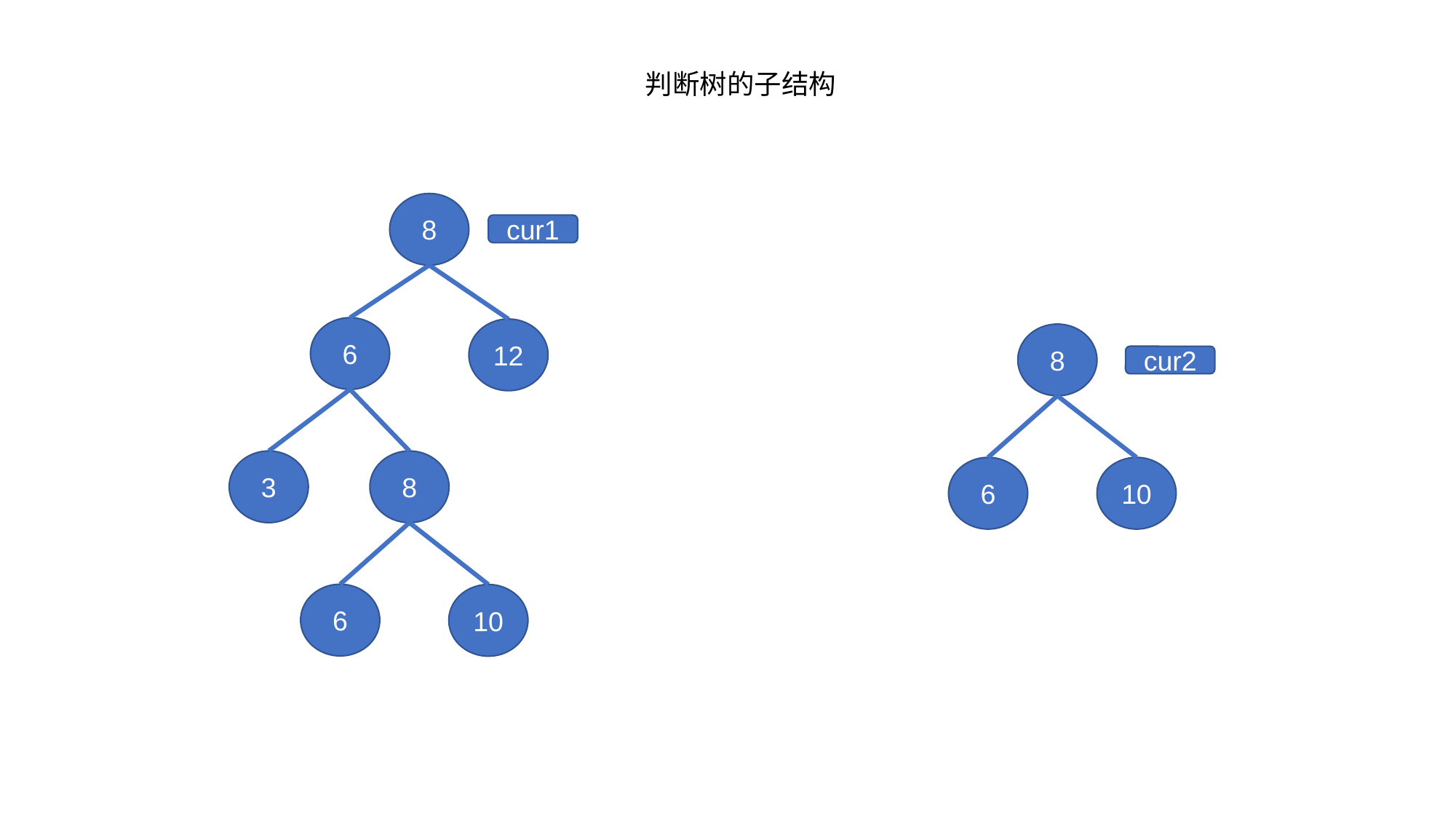

判断树的子结构
8
cur1
6
12
8
cur2
8
3
6
10
6
10